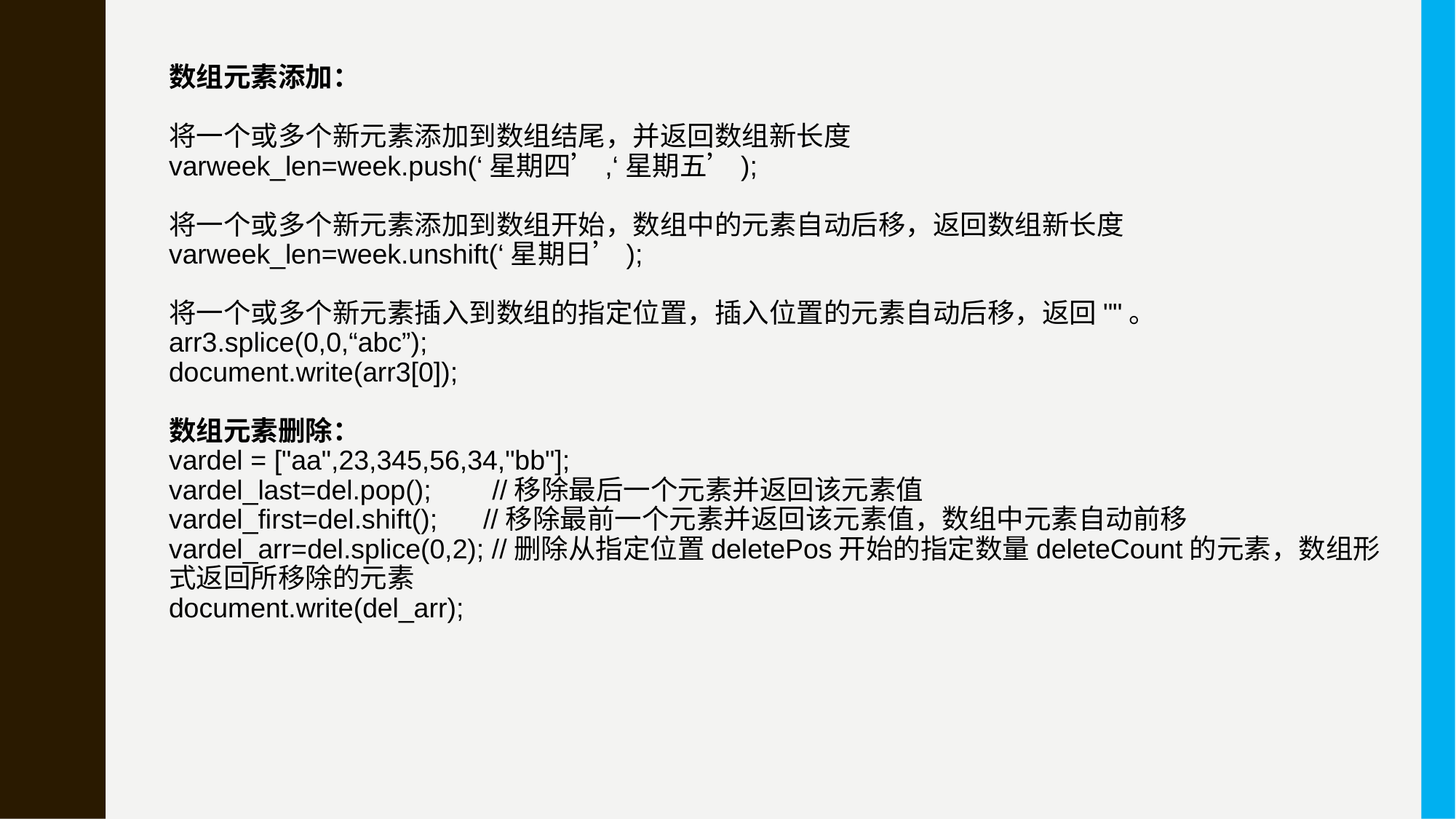

数组元素添加：

将一个或多个新元素添加到数组结尾，并返回数组新长度
varweek_len=week.push(‘星期四’,‘星期五’);

将一个或多个新元素添加到数组开始，数组中的元素自动后移，返回数组新长度
varweek_len=week.unshift(‘星期日’);

将一个或多个新元素插入到数组的指定位置，插入位置的元素自动后移，返回""。
arr3.splice(0,0,“abc”);
document.write(arr3[0]);

数组元素删除：
vardel = ["aa",23,345,56,34,"bb"];
vardel_last=del.pop();        //移除最后一个元素并返回该元素值
vardel_first=del.shift();      //移除最前一个元素并返回该元素值，数组中元素自动前移
vardel_arr=del.splice(0,2); //删除从指定位置deletePos开始的指定数量deleteCount的元素，数组形式返回所移除的元素
document.write(del_arr);